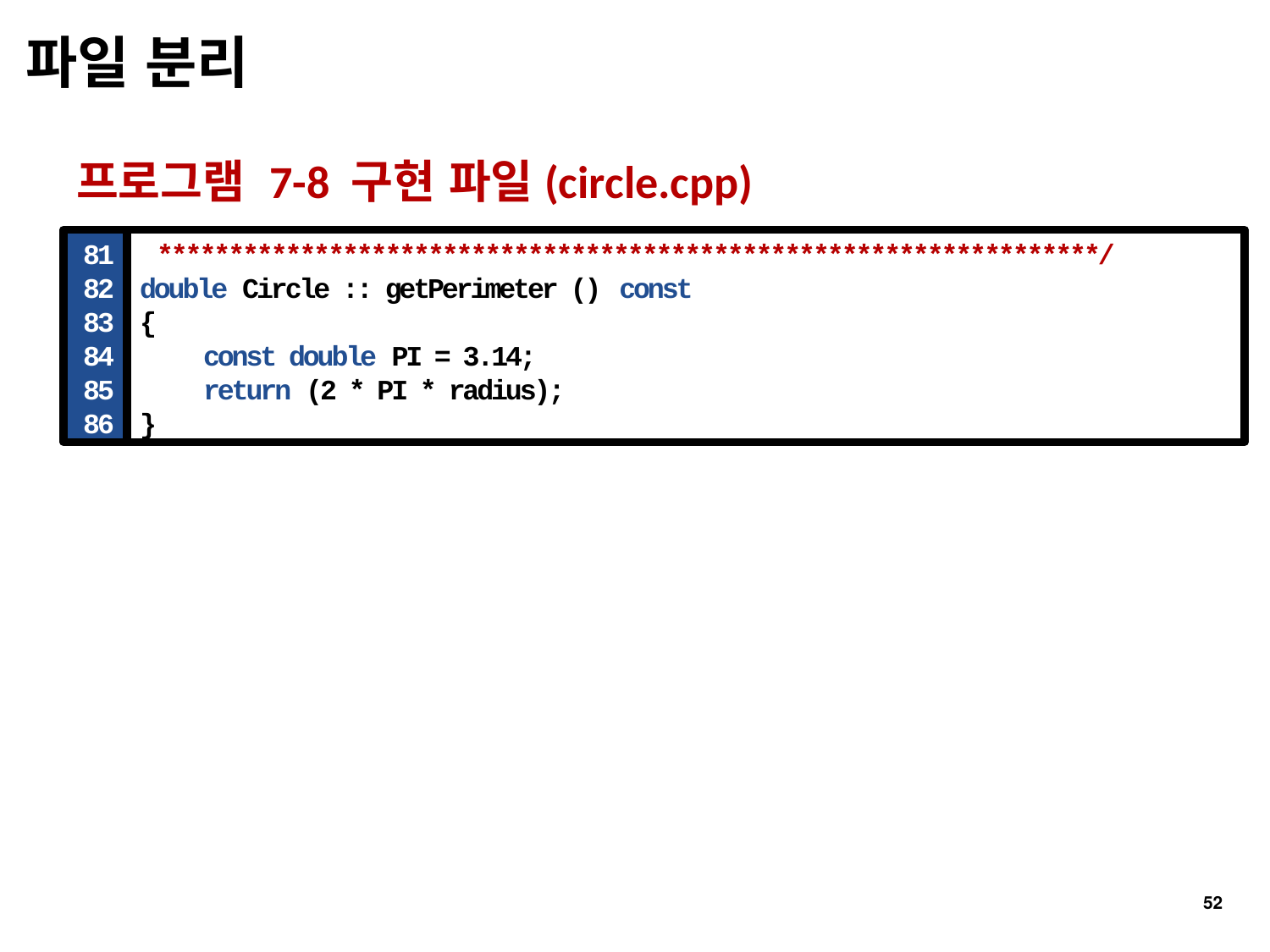

# 파일 분리
프로그램 7-8 구현 파일(circle.cpp)
81
82
83
84
85
86
 ******************************************************************/
double Circle :: getPerimeter () const
{
const double PI = 3.14;
return (2 * PI * radius);
}